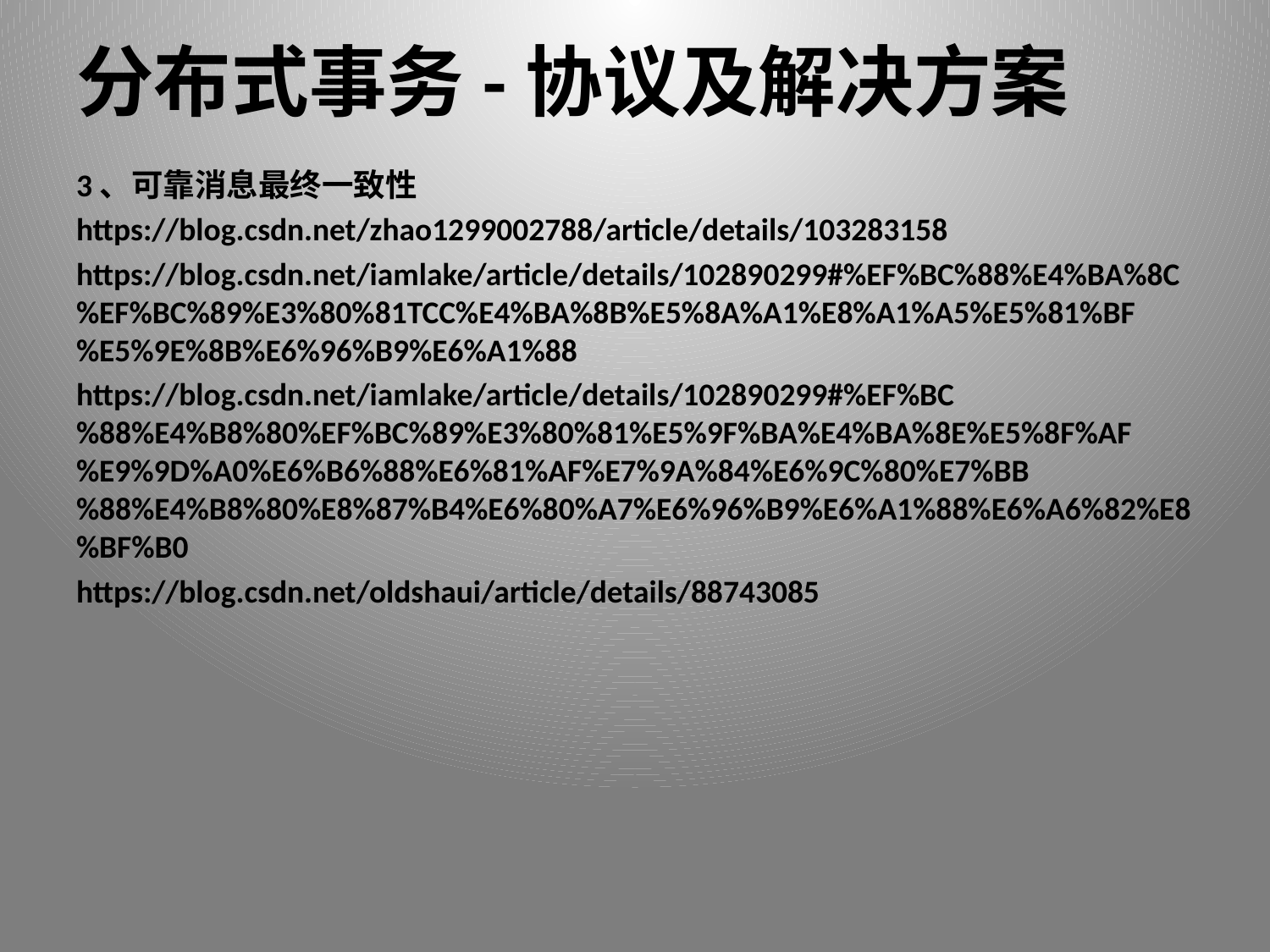

# 分布式事务-协议及解决方案
3、可靠消息最终一致性
https://blog.csdn.net/zhao1299002788/article/details/103283158
https://blog.csdn.net/iamlake/article/details/102890299#%EF%BC%88%E4%BA%8C%EF%BC%89%E3%80%81TCC%E4%BA%8B%E5%8A%A1%E8%A1%A5%E5%81%BF%E5%9E%8B%E6%96%B9%E6%A1%88
https://blog.csdn.net/iamlake/article/details/102890299#%EF%BC%88%E4%B8%80%EF%BC%89%E3%80%81%E5%9F%BA%E4%BA%8E%E5%8F%AF%E9%9D%A0%E6%B6%88%E6%81%AF%E7%9A%84%E6%9C%80%E7%BB%88%E4%B8%80%E8%87%B4%E6%80%A7%E6%96%B9%E6%A1%88%E6%A6%82%E8%BF%B0
https://blog.csdn.net/oldshaui/article/details/88743085